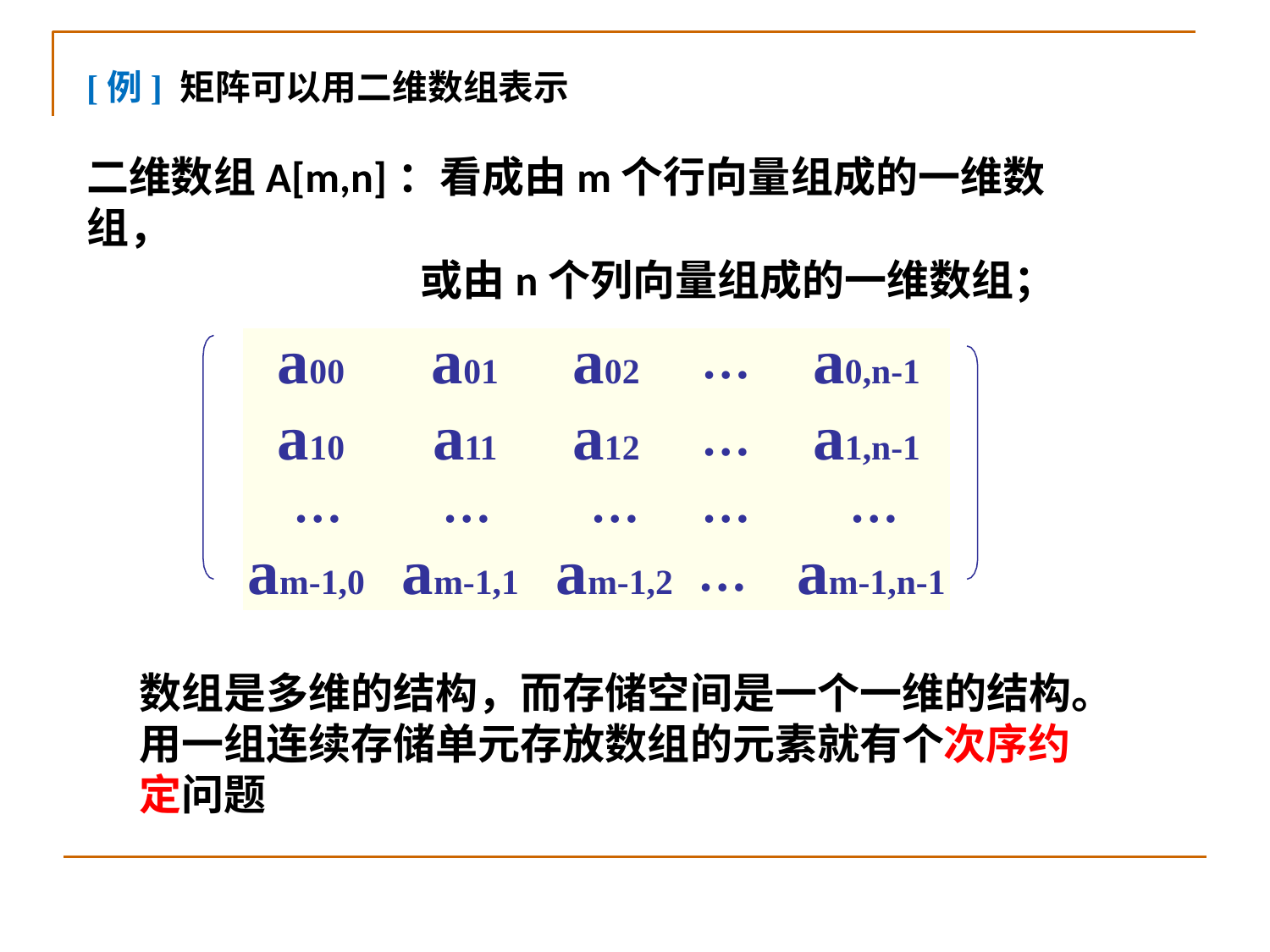

[例] 矩阵可以用二维数组表示
二维数组A[m,n]：看成由m个行向量组成的一维数组，
                                  或由n个列向量组成的一维数组；
| a00 | a01 | a02 | … | a0,n-1 |
| --- | --- | --- | --- | --- |
| a10 | a11 | a12 | … | a1,n-1 |
| … | … | … | … | … |
| am-1,0 | am-1,1 | am-1,2 | … | am-1,n-1 |

数组是多维的结构，而存储空间是一个一维的结构。用一组连续存储单元存放数组的元素就有个次序约定问题